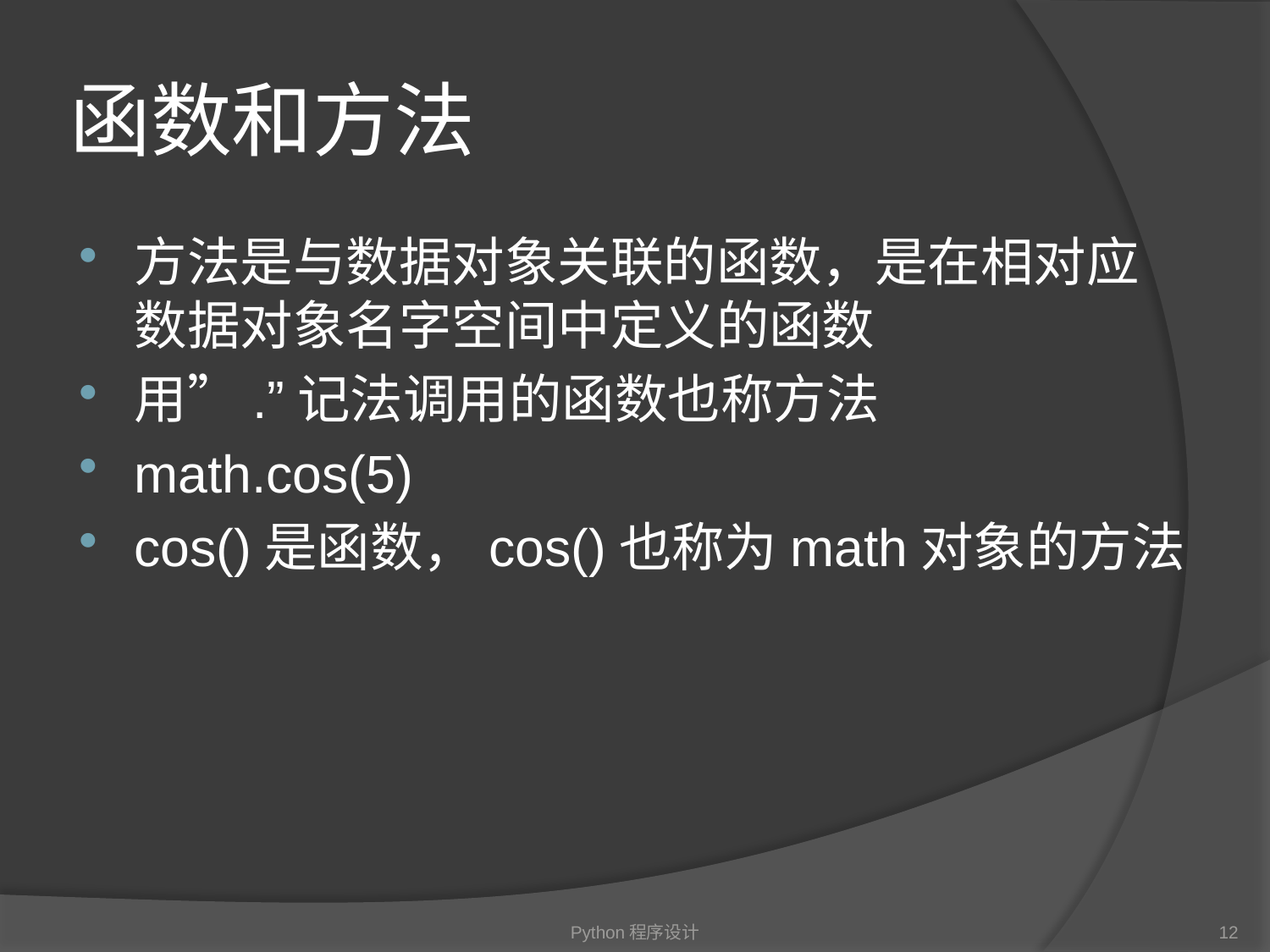

# 函数和方法
方法是与数据对象关联的函数，是在相对应数据对象名字空间中定义的函数
用”.”记法调用的函数也称方法
math.cos(5)
cos()是函数，cos()也称为math对象的方法
Python程序设计
12